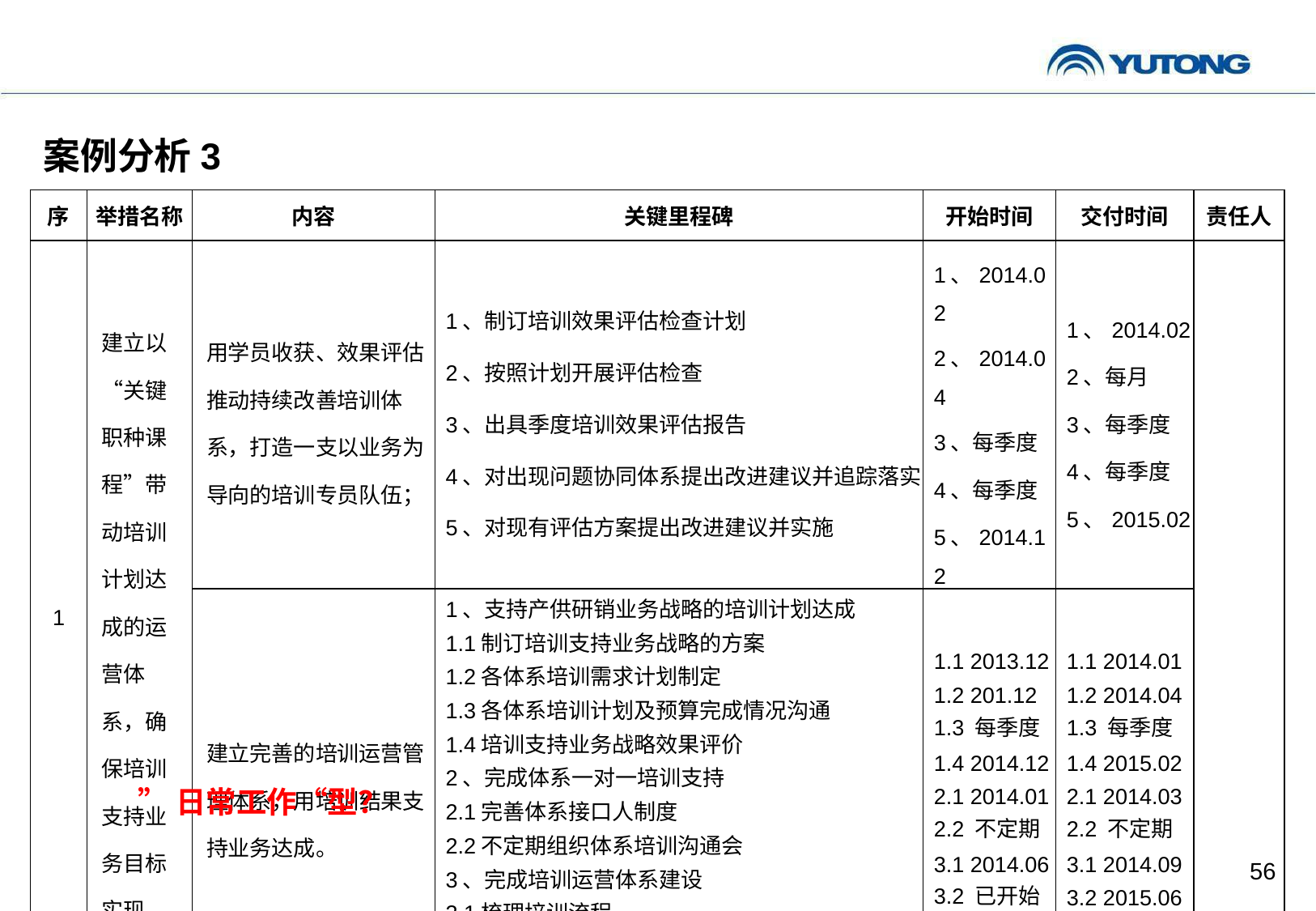

案例分析3
| 序 | 举措名称 | 内容 | 关键里程碑 | 开始时间 | 交付时间 | 责任人 |
| --- | --- | --- | --- | --- | --- | --- |
| 1 | 建立以“关键职种课程”带动培训计划达成的运营体系，确保培训支持业务目标实现 | 用学员收获、效果评估推动持续改善培训体系，打造一支以业务为导向的培训专员队伍； | 1、制订培训效果评估检查计划 2、按照计划开展评估检查 3、出具季度培训效果评估报告 4、对出现问题协同体系提出改进建议并追踪落实 5、对现有评估方案提出改进建议并实施 | 1、2014.02 2、2014.04 3、每季度 4、每季度 5、2014.12 | 1、2014.02 2、每月 3、每季度 4、每季度 5、2015.02 |  |
|  |  | 建立完善的培训运营管理体系，用培训结果支持业务达成。 | 1、支持产供研销业务战略的培训计划达成 1.1制订培训支持业务战略的方案 1.2各体系培训需求计划制定 1.3各体系培训计划及预算完成情况沟通 1.4培训支持业务战略效果评价 2、完成体系一对一培训支持 2.1完善体系接口人制度 2.2不定期组织体系培训沟通会 3、完成培训运营体系建设 3.1梳理培训流程 3.2建立培训管理信息化平台 3.3完善公司三级培训团队管理机制 | 1.1 2013.12 1.2 201.12 1.3 每季度 1.4 2014.12 2.1 2014.01 2.2 不定期 3.1 2014.06 3.2 已开始 3.3 已开始 | 1.1 2014.01 1.2 2014.04 1.3 每季度 1.4 2015.02 2.1 2014.03 2.2 不定期 3.1 2014.09 3.2 2015.06 3.3 2015.12 |  |
”日常工作“型？
56